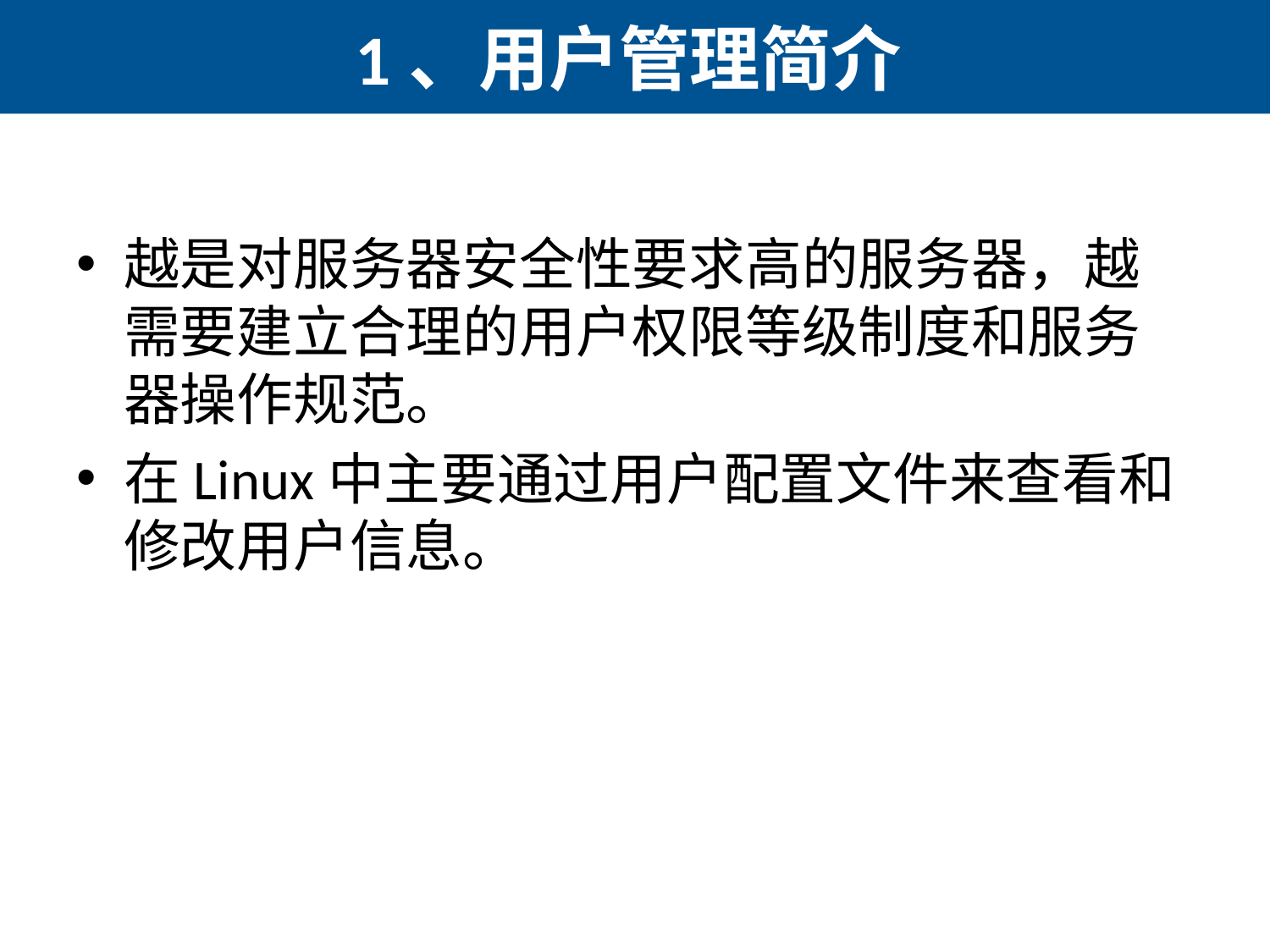

# 1、用户管理简介
越是对服务器安全性要求高的服务器，越需要建立合理的用户权限等级制度和服务器操作规范。
在Linux中主要通过用户配置文件来查看和修改用户信息。